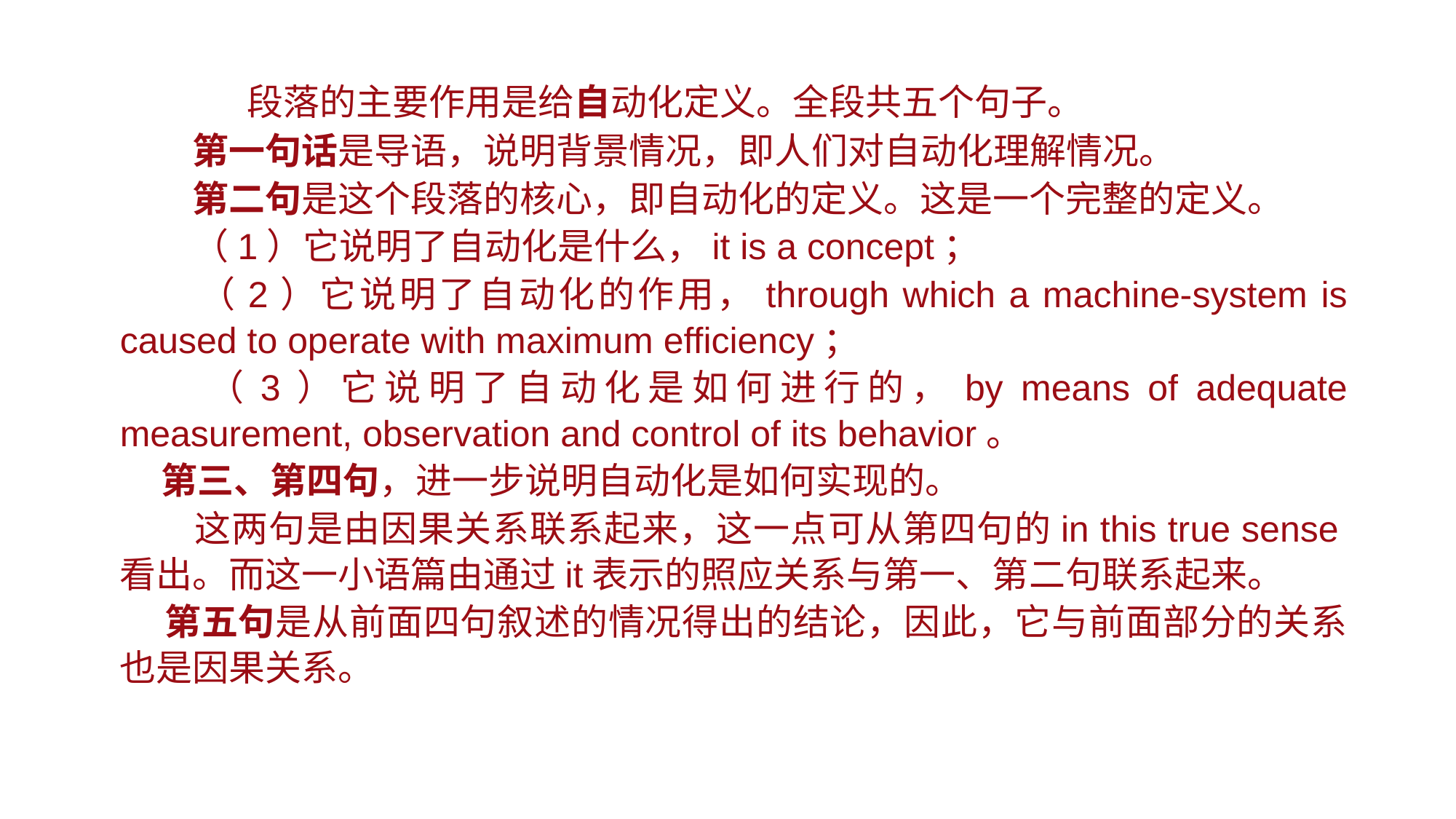

段落的主要作用是给自动化定义。全段共五个句子。
　　第一句话是导语，说明背景情况，即人们对自动化理解情况。
　　第二句是这个段落的核心，即自动化的定义。这是一个完整的定义。
　　（1）它说明了自动化是什么，it is a concept；
　　（2）它说明了自动化的作用，through which a machine-system is caused to operate with maximum efficiency；
　　（3）它说明了自动化是如何进行的，by means of adequate measurement, observation and control of its behavior。
    第三、第四句，进一步说明自动化是如何实现的。
　　这两句是由因果关系联系起来，这一点可从第四句的in this true sense看出。而这一小语篇由通过it表示的照应关系与第一、第二句联系起来。
    第五句是从前面四句叙述的情况得出的结论，因此，它与前面部分的关系也是因果关系。